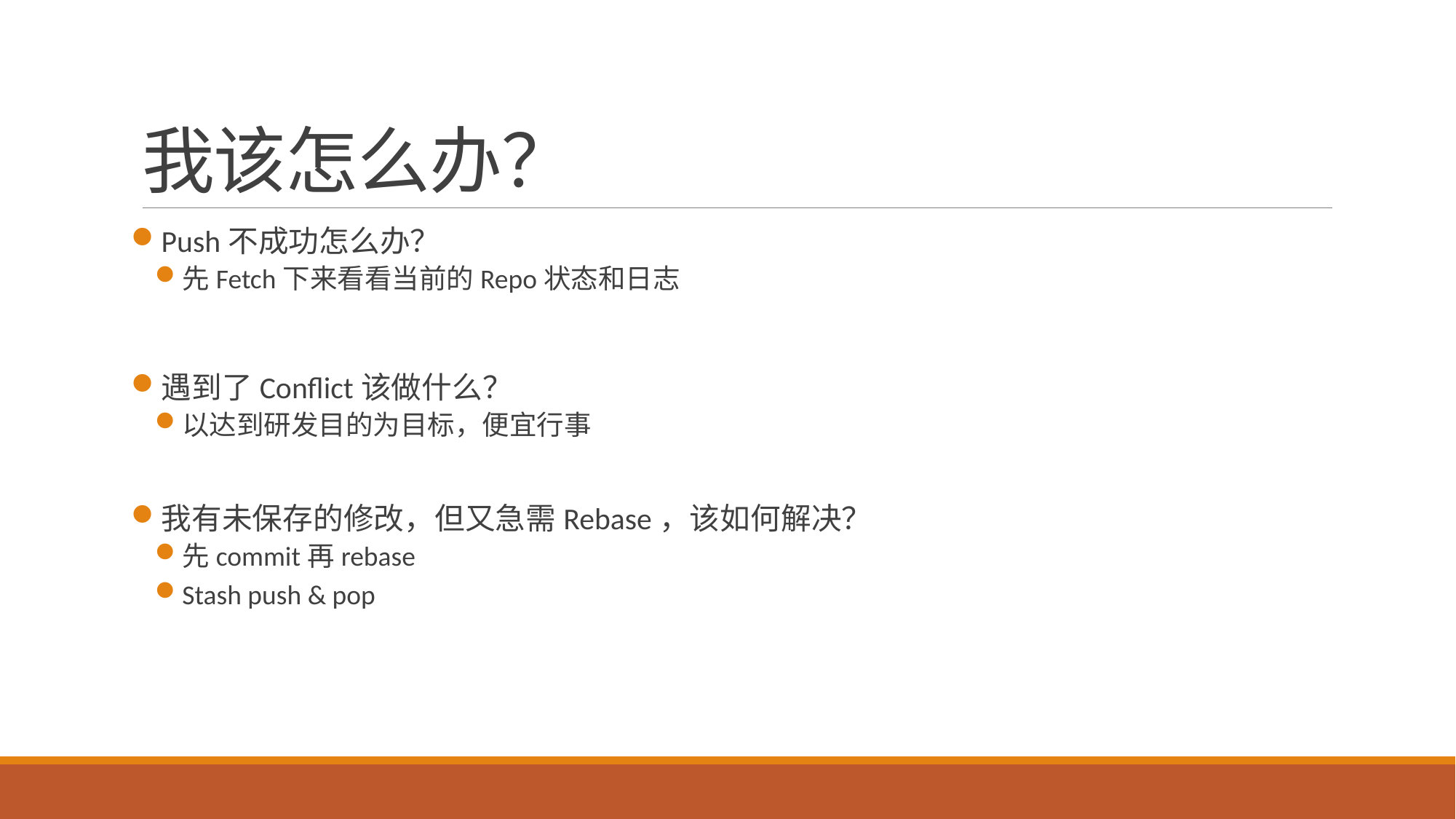

# 我该怎么办？
Push不成功怎么办？
先Fetch下来看看当前的Repo状态和日志

遇到了Conflict该做什么？
以达到研发目的为目标，便宜行事

我有未保存的修改，但又急需Rebase，该如何解决？
先commit再rebase
Stash push & pop